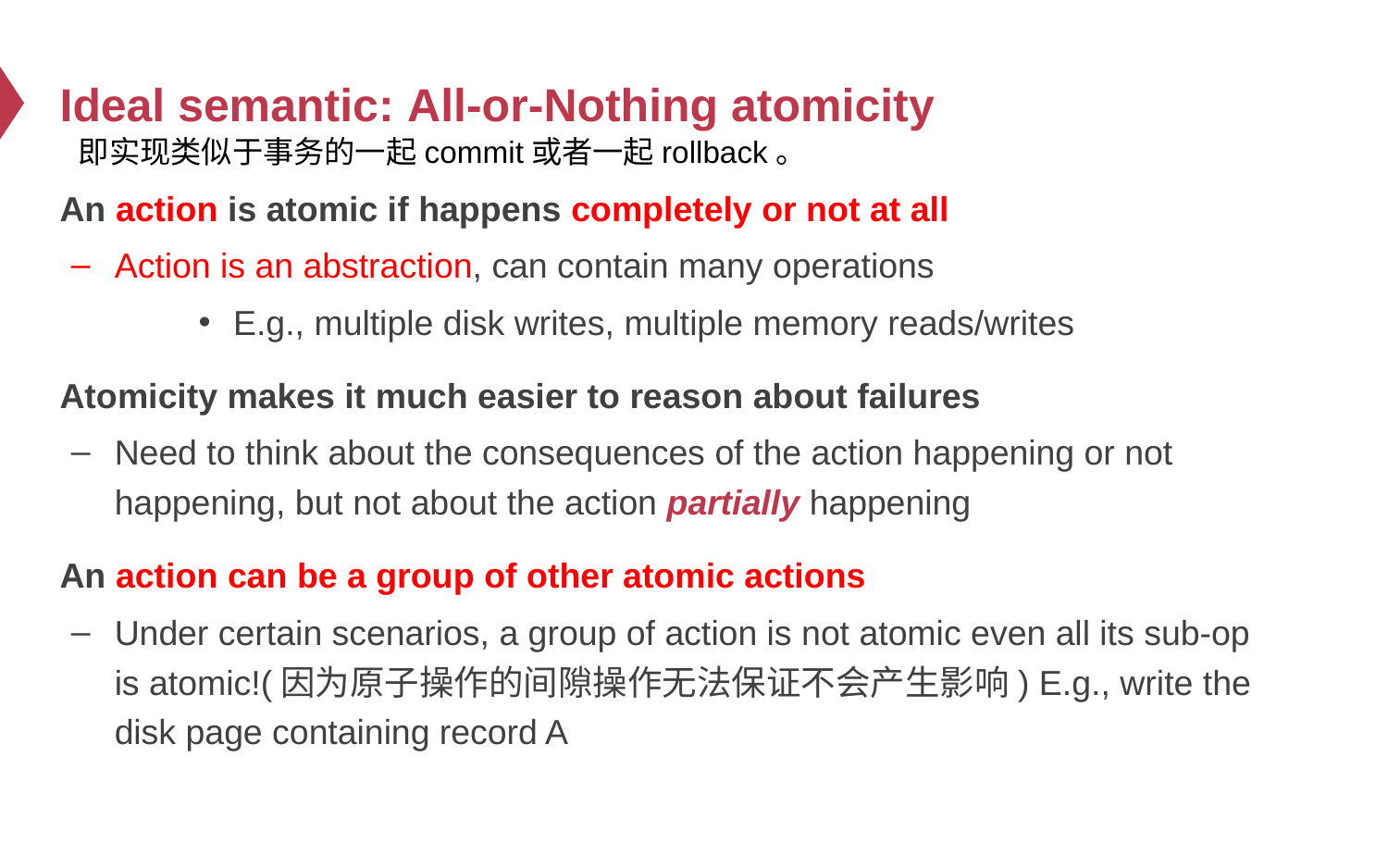

# Ideal semantic: All-or-Nothing atomicity
即实现类似于事务的一起commit或者一起rollback。
An action is atomic if happens completely or not at all
Action is an abstraction, can contain many operations
E.g., multiple disk writes, multiple memory reads/writes
Atomicity makes it much easier to reason about failures
Need to think about the consequences of the action happening or not happening, but not about the action partially happening
An action can be a group of other atomic actions
Under certain scenarios, a group of action is not atomic even all its sub-op is atomic!(因为原子操作的间隙操作无法保证不会产生影响) E.g., write the disk page containing record A

15